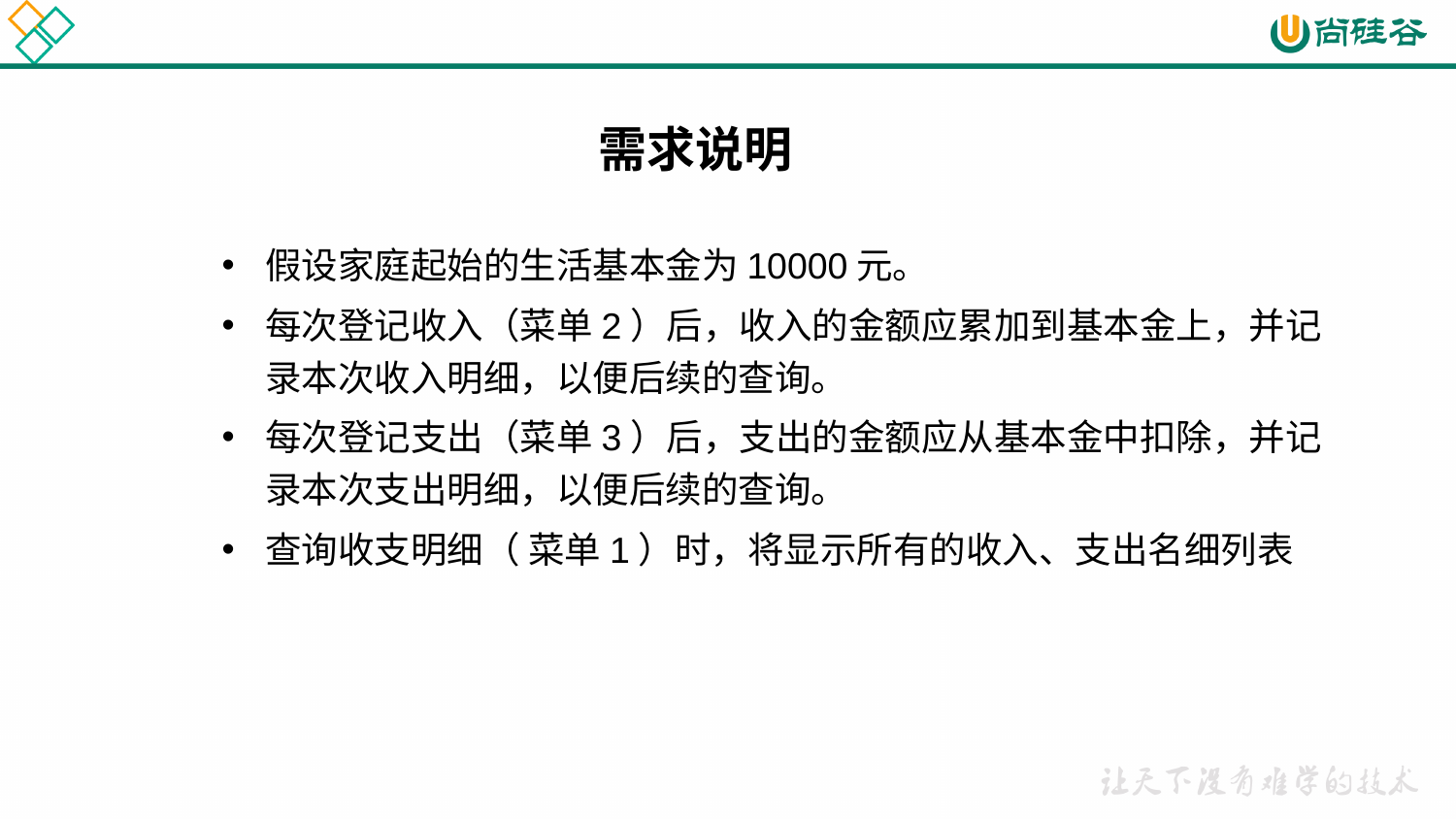

需求说明
假设家庭起始的生活基本金为10000元。
每次登记收入（菜单2）后，收入的金额应累加到基本金上，并记录本次收入明细，以便后续的查询。
每次登记支出（菜单3）后，支出的金额应从基本金中扣除，并记录本次支出明细，以便后续的查询。
查询收支明细（ 菜单1）时，将显示所有的收入、支出名细列表